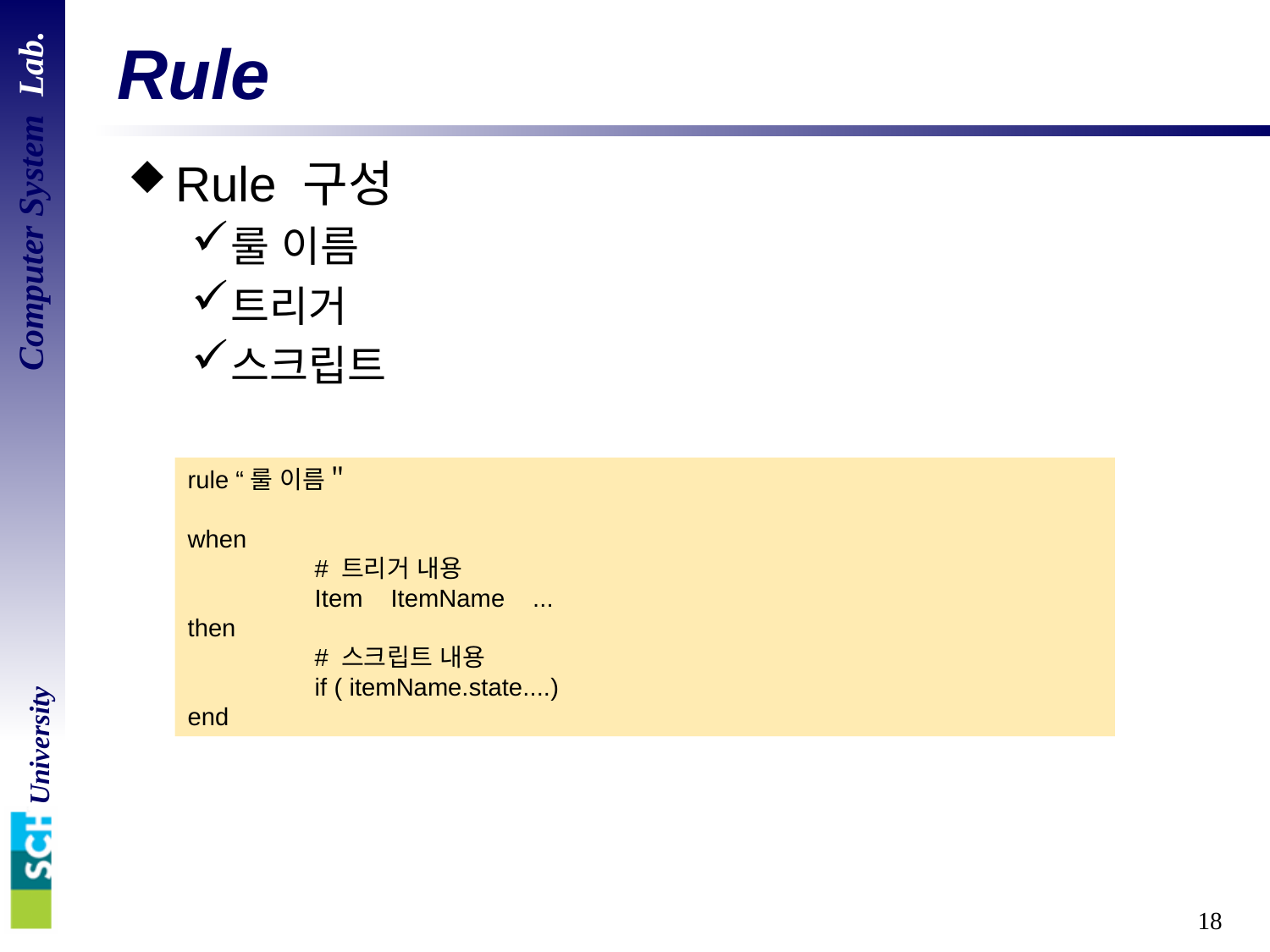

# Rule

Rule 구성
룰 이름
트리거
스크립트
rule “룰 이름＂

when
	# 트리거 내용
	Item    ItemName    ...
then
	# 스크립트 내용
	if ( itemName.state....)
end